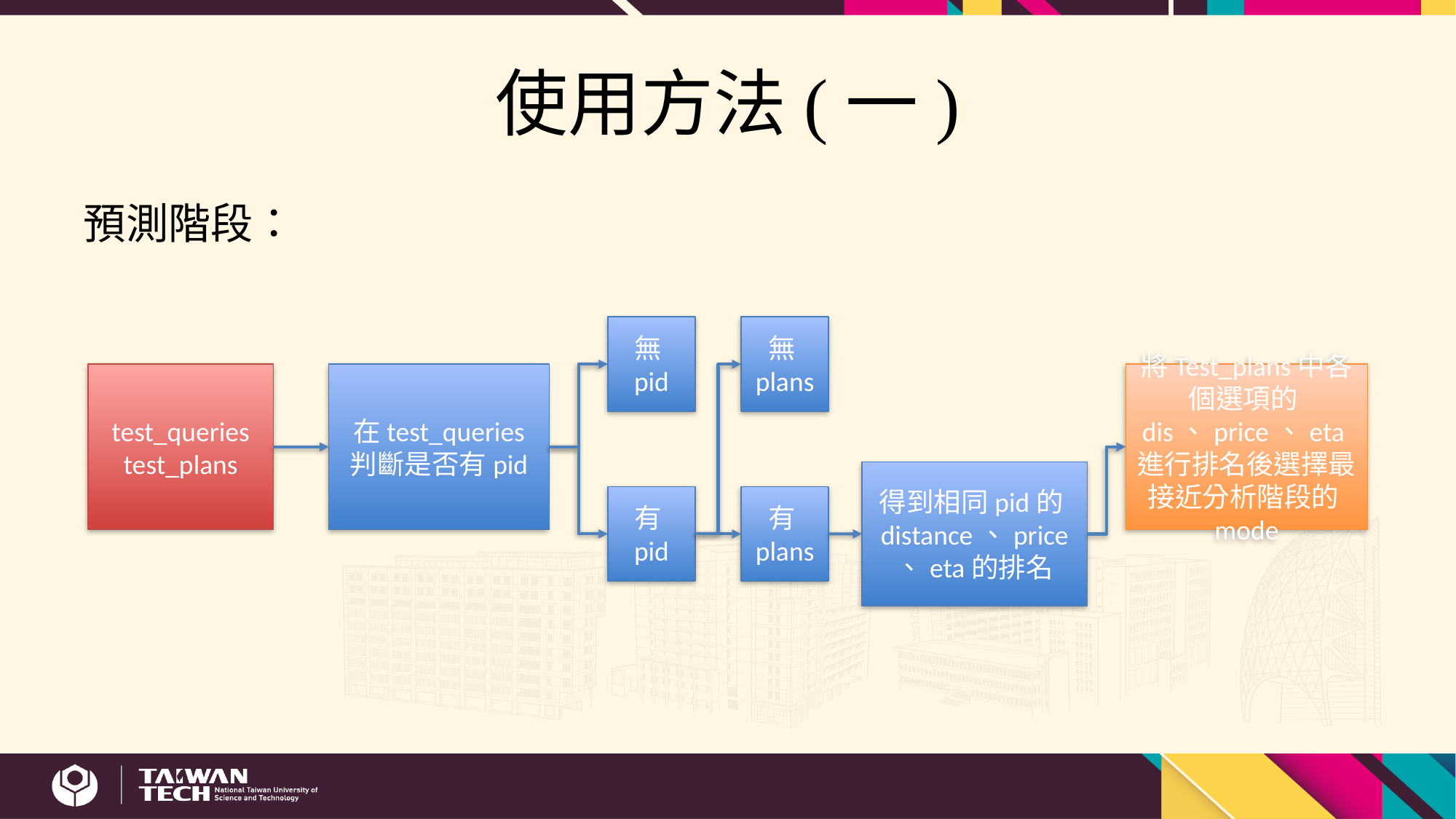

# 使用方法(一)
預測階段：

無pid
無plans
test_queries
test_plans
在test_queries
判斷是否有pid
將Test_plans中各個選項的dis、price、eta進行排名後選擇最接近分析階段的mode
得到相同pid的distance、price
、eta的排名
有pid
有plans